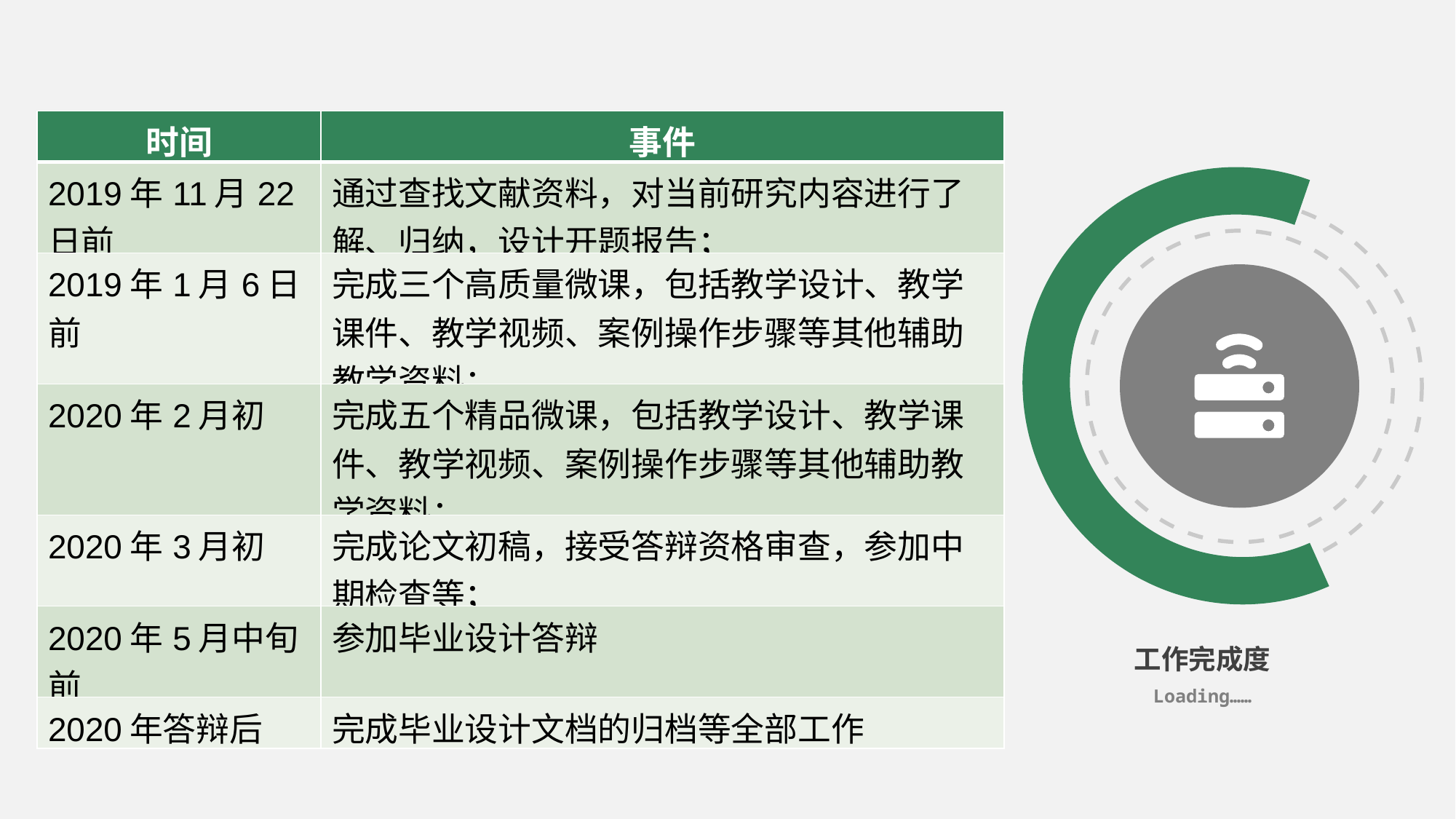

| 时间 | 事件 |
| --- | --- |
| 2019年11月22日前 | 通过查找文献资料，对当前研究内容进行了解、归纳，设计开题报告； |
| 2019年1月6日前 | 完成三个高质量微课，包括教学设计、教学课件、教学视频、案例操作步骤等其他辅助教学资料； |
| 2020年2月初 | 完成五个精品微课，包括教学设计、教学课件、教学视频、案例操作步骤等其他辅助教学资料； |
| 2020年3月初 | 完成论文初稿，接受答辩资格审查，参加中期检查等； |
| 2020年5月中旬前 | 参加毕业设计答辩 |
| 2020年答辩后 | 完成毕业设计文档的归档等全部工作 |

工作完成度
Loading……